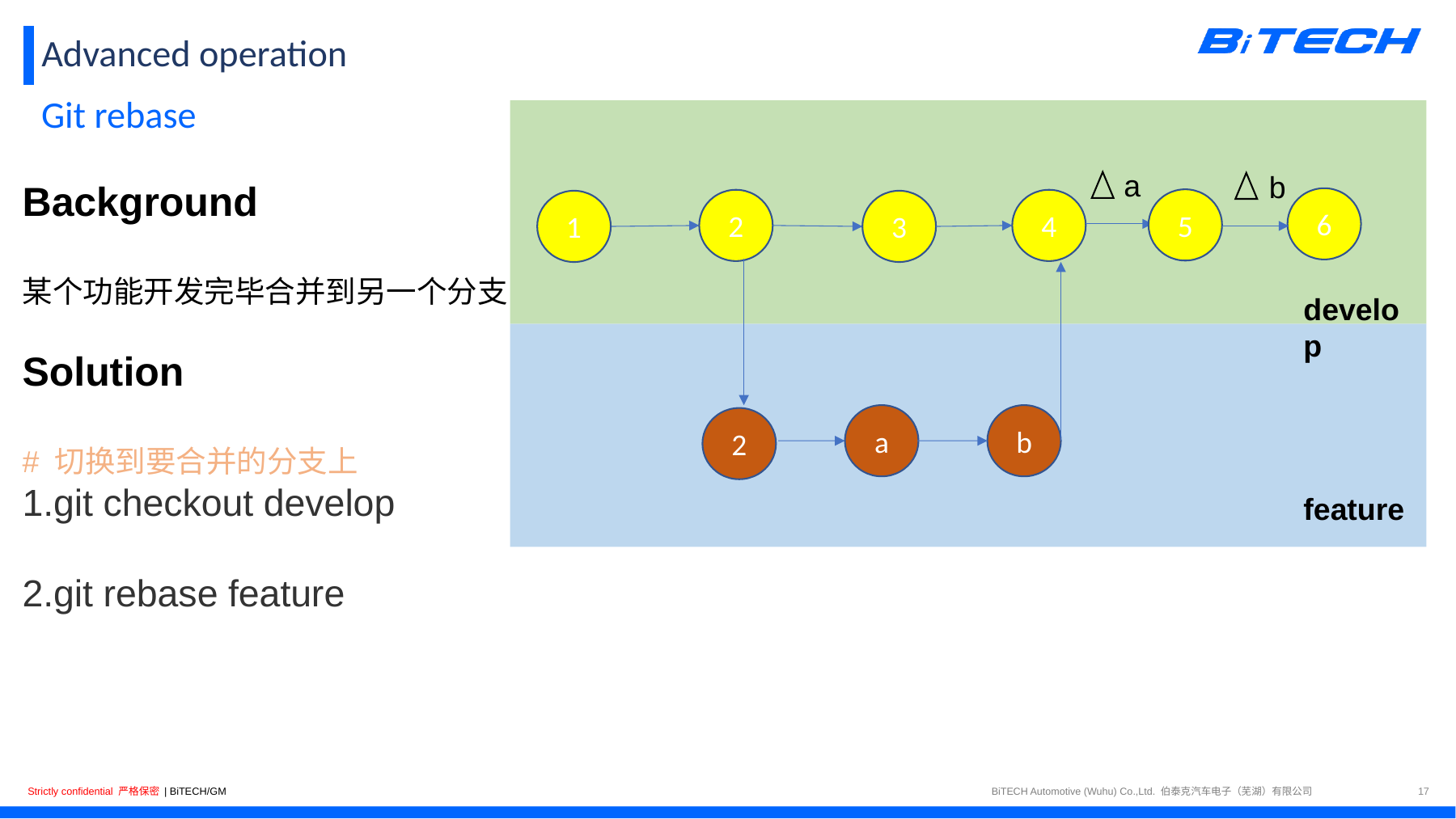

# Advanced operation

Background

某个功能开发完毕合并到另一个分支

Solution

# 切换到要合并的分支上
1.git checkout develop

2.git rebase feature
Git rebase

a
b

6
5
2
4
1
3
develop

a
b
2
feature
17